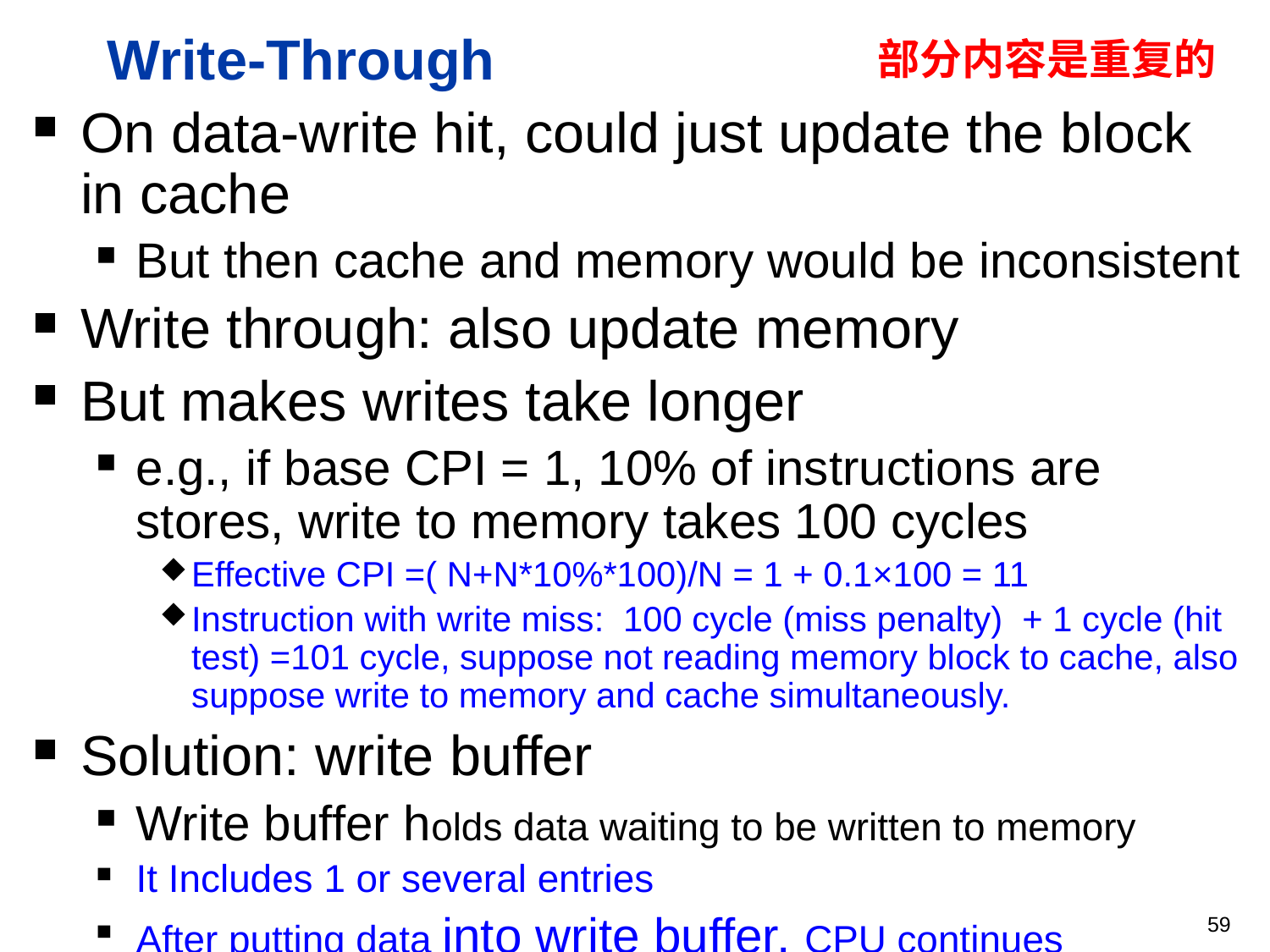

# Write-Through
部分内容是重复的
On data-write hit, could just update the block in cache
But then cache and memory would be inconsistent
Write through: also update memory
But makes writes take longer
e.g., if base CPI = 1, 10% of instructions are stores, write to memory takes 100 cycles
Effective CPI =( N+N*10%*100)/N = 1 + 0.1×100 = 11
Instruction with write miss:  100 cycle (miss penalty)  + 1 cycle (hit test) =101 cycle, suppose not reading memory block to cache, also suppose write to memory and cache simultaneously.
Solution: write buffer
Write buffer holds data waiting to be written to memory
It Includes 1 or several entries
After putting data into write buffer, CPU continues subsequent cycle or instruction immediately
Only stalls on write if write buffer is already full
59